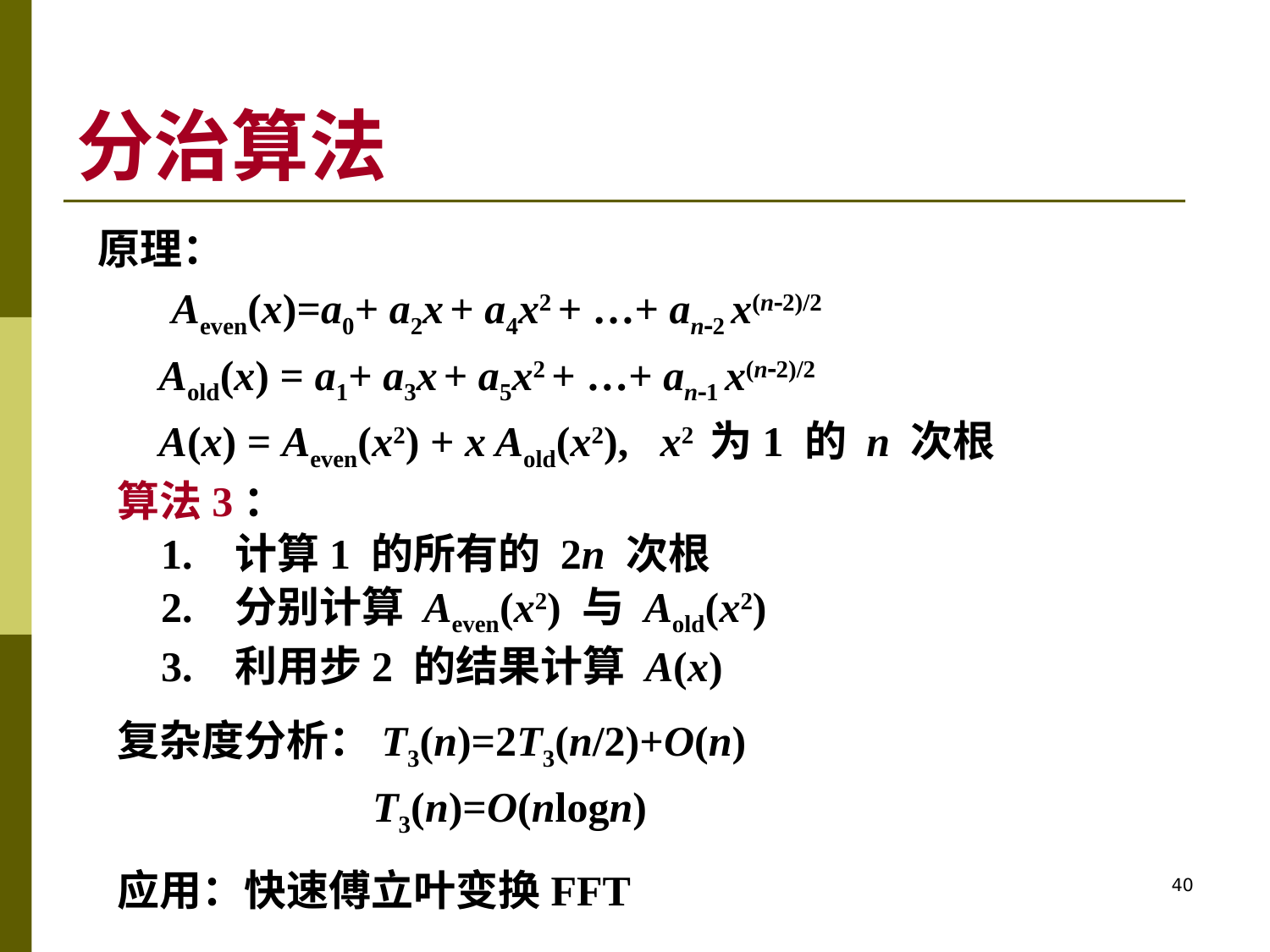

分治算法
原理：
       Aeven(x)=a0+ a2x + a4x2 + …+ an−2 x(n−2)/2
          Aold(x) = a1+ a3x + a5x2 + …+ an−1 x(n−2)/2
          A(x) = Aeven(x2) + x Aold(x2),   x2 为1 的 n 次根
 算法3：
      1.   计算1 的所有的 2n 次根
      2.   分别计算 Aeven(x2) 与 Aold(x2)
      3.   利用步2 的结果计算 A(x)
 复杂度分析：T3(n)=2T3(n/2)+O(n)
                          T3(n)=O(nlogn)
 应用：快速傅立叶变换FFT
40